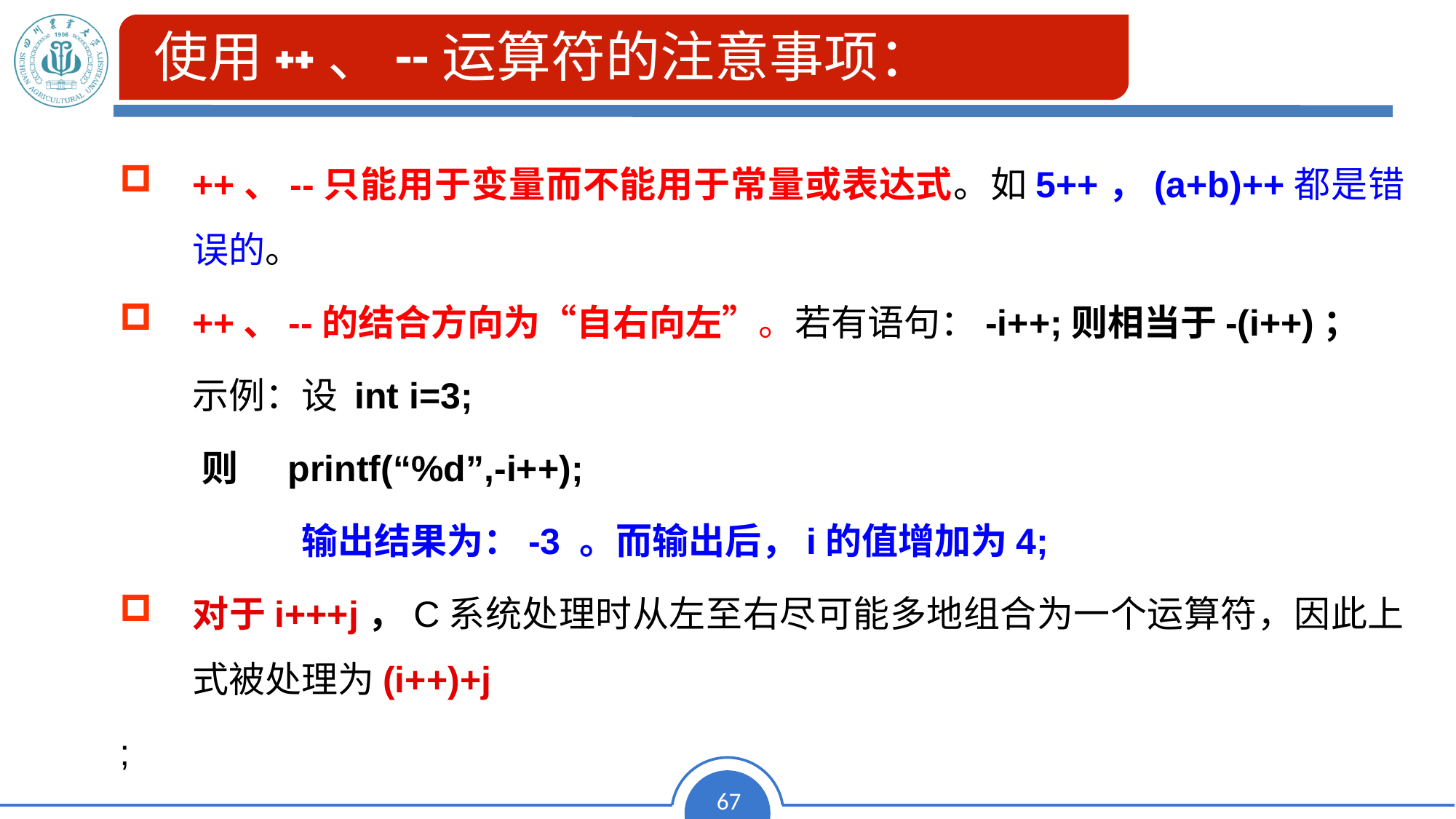

使用++、--运算符的注意事项：
++、--只能用于变量而不能用于常量或表达式。如5++，(a+b)++都是错误的。
++、--的结合方向为“自右向左”。若有语句：-i++;则相当于-(i++)；
  	示例：设 int i=3;
         则     printf(“%d”,-i++);
 		输出结果为：-3 。而输出后，i的值增加为4;
对于i+++j，C系统处理时从左至右尽可能多地组合为一个运算符，因此上式被处理为(i++)+j
;